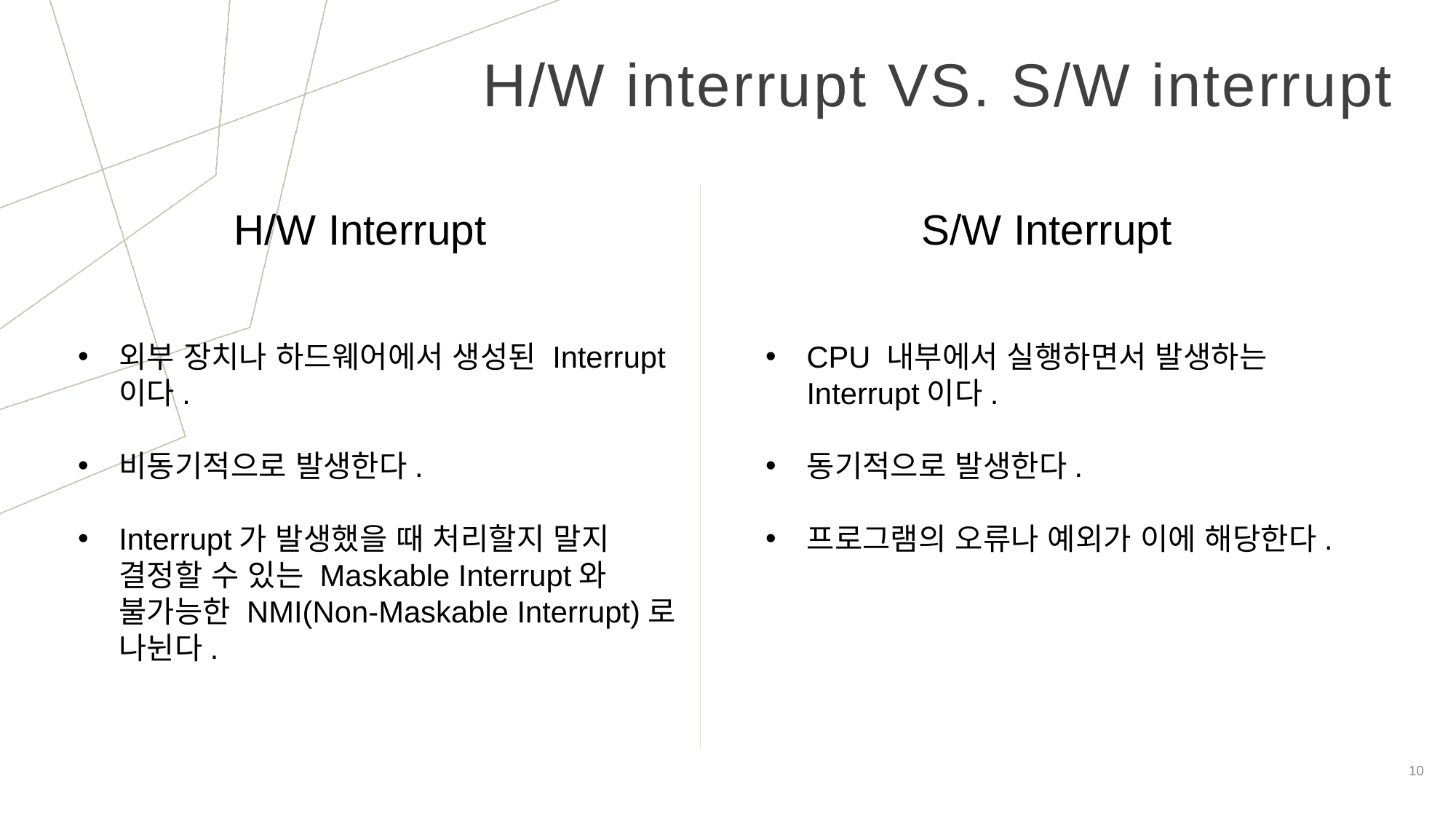

# H/W interrupt VS. S/W interrupt
H/W Interrupt
S/W Interrupt
외부 장치나 하드웨어에서 생성된 Interrupt이다.

비동기적으로 발생한다.

Interrupt가 발생했을 때 처리할지 말지 결정할 수 있는 Maskable Interrupt와 불가능한 NMI(Non-Maskable Interrupt)로 나뉜다.

CPU 내부에서 실행하면서 발생하는 Interrupt이다.

동기적으로 발생한다.

프로그램의 오류나 예외가 이에 해당한다.
10